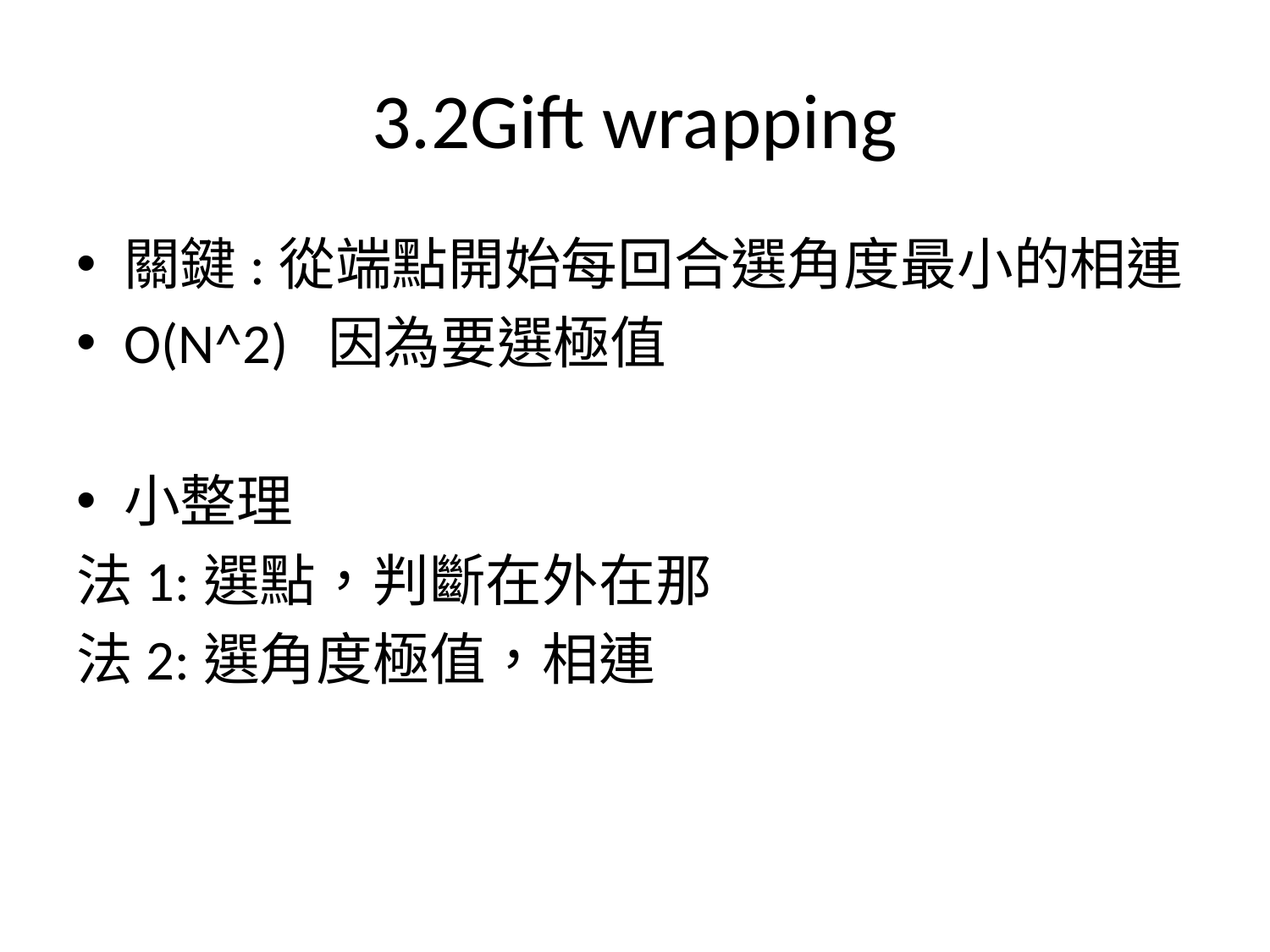

# 3.2Gift wrapping
關鍵:從端點開始每回合選角度最小的相連
O(N^2)  因為要選極值

小整理
法1:選點，判斷在外在那
法2:選角度極值，相連